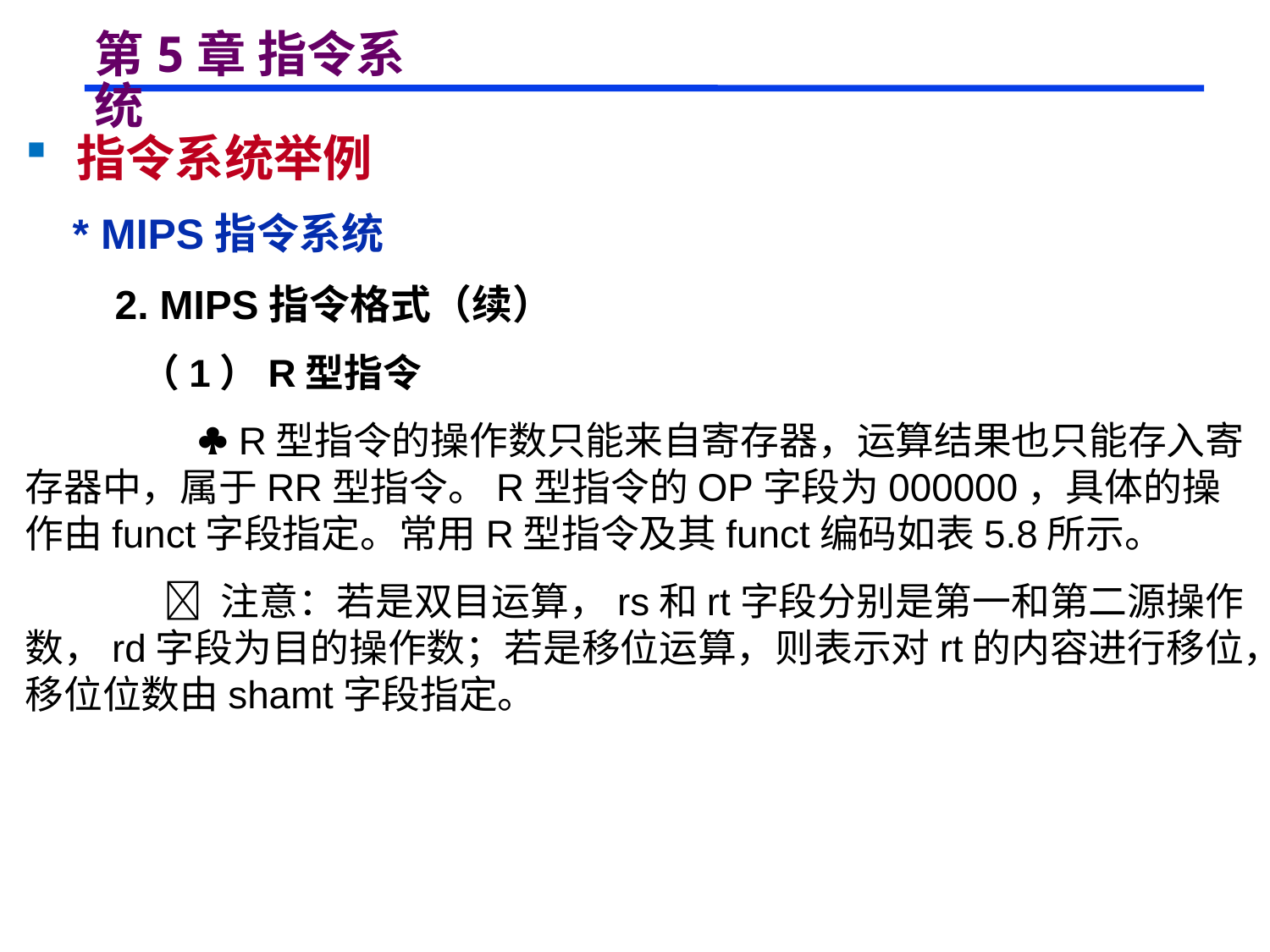

# 第5章 指令系统
 指令系统举例
    * MIPS指令系统
        2. MIPS指令格式（续）
            （1）R型指令
                ♣ R型指令的操作数只能来自寄存器，运算结果也只能存入寄存器中，属于RR型指令。R型指令的OP字段为000000，具体的操作由funct字段指定。常用R型指令及其funct编码如表5.8所示。
                ♣ 注意：若是双目运算，rs和rt字段分别是第一和第二源操作数，rd字段为目的操作数；若是移位运算，则表示对rt的内容进行移位，移位位数由shamt字段指定。